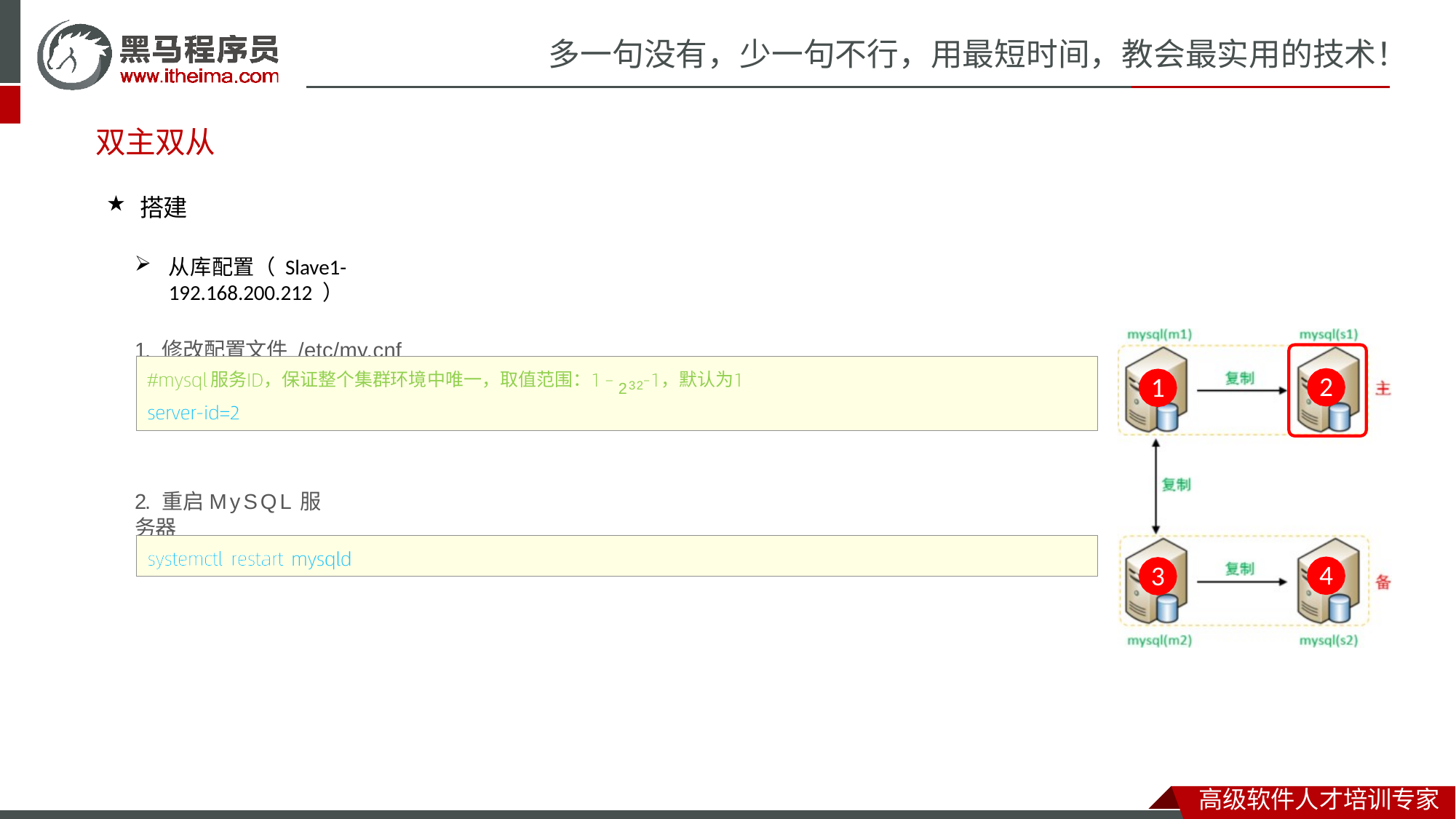

# 多一句没有，少一句不行，用最短时间，教会最实用的技术！

双主双从
搭建

从库配置（ Slave1-192.168.200.212 ）

1. 修改配置文件 /etc/my.cnf

232

服务	，保证整个集群环境中唯一，取值范围：
，默认为
2

1

2. 重启MySQL服务器

4

3

高级软件人才培训专家